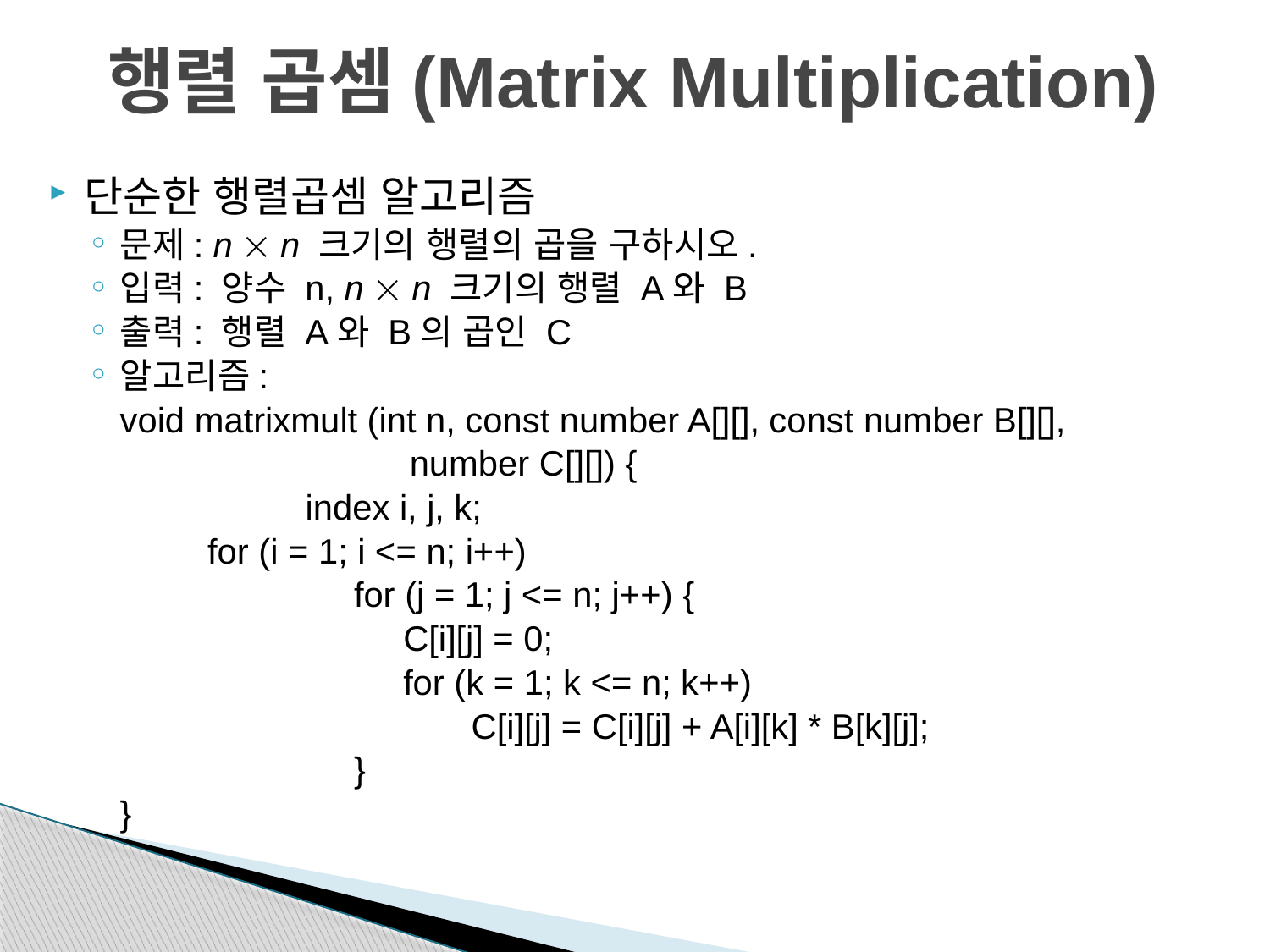

# 행렬 곱셈(Matrix Multiplication)
단순한 행렬곱셈 알고리즘
문제: n × n 크기의 행렬의 곱을 구하시오.
입력: 양수 n, n × n 크기의 행렬 A와 B
출력: 행렬 A와 B의 곱인 C
알고리즘:
	void matrixmult (int n, const number A[][], const number B[][],
                                 number C[][]) {
		      index i, j, k;
	         for (i = 1; i <= n; i++)
		           for (j = 1; j <= n; j++) {
			   C[i][j] = 0;
			   for (k = 1; k <= n; k++)
			          C[i][j] = C[i][j] + A[i][k] * B[k][j];
		           }
	}